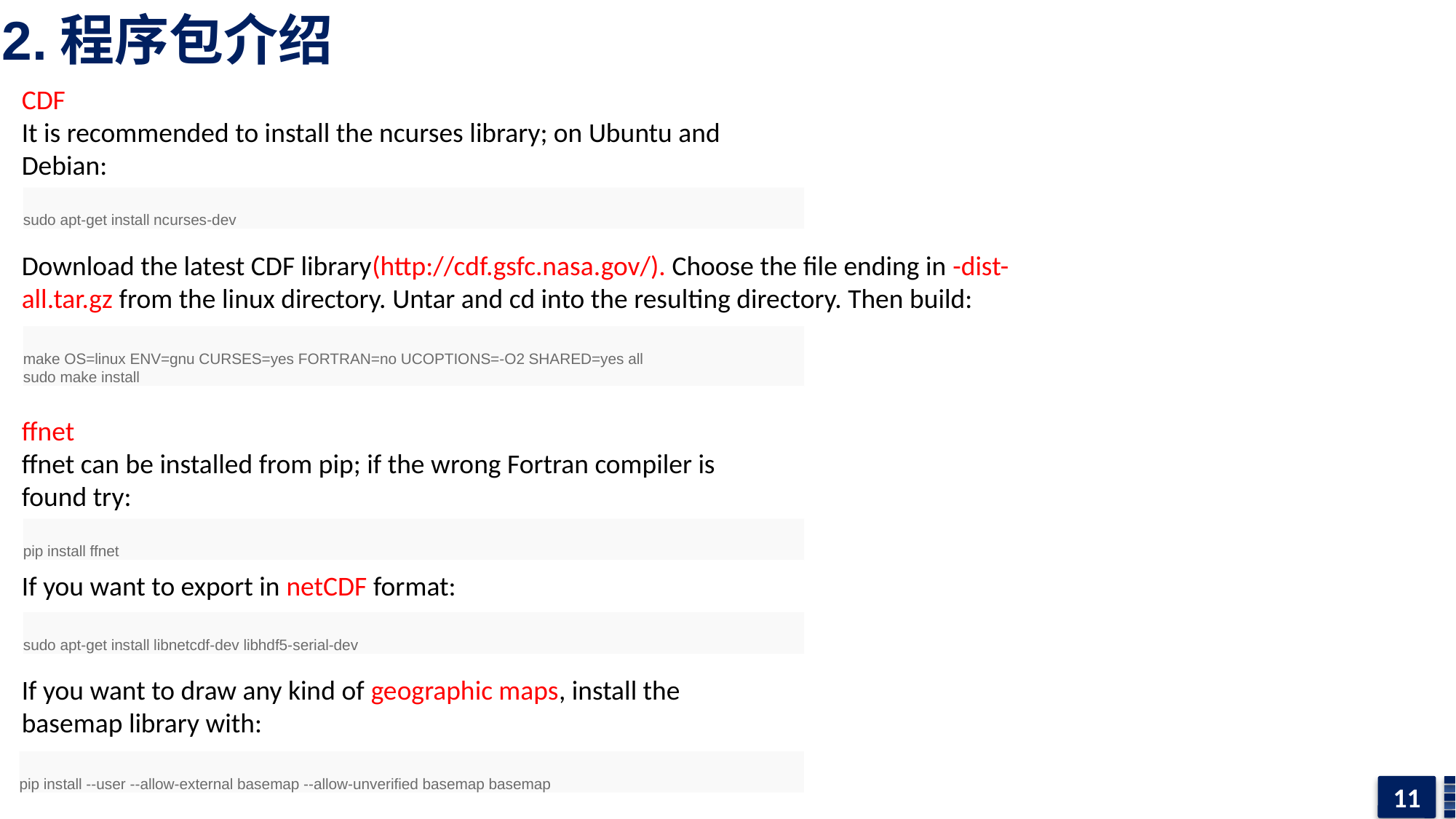

2.程序包介绍
CDF
It is recommended to install the ncurses library; on Ubuntu and Debian:
sudo apt-get install ncurses-dev
Download the latest CDF library(http://cdf.gsfc.nasa.gov/). Choose the file ending in -dist-all.tar.gz from the linux directory. Untar and cd into the resulting directory. Then build:
make OS=linux ENV=gnu CURSES=yes FORTRAN=no UCOPTIONS=-O2 SHARED=yes all
sudo make install
ffnet
ffnet can be installed from pip; if the wrong Fortran compiler is found try:
pip install ffnet
If you want to export in netCDF format:
sudo apt-get install libnetcdf-dev libhdf5-serial-dev
If you want to draw any kind of geographic maps, install the basemap library with:
pip install --user --allow-external basemap --allow-unverified basemap basemap
11